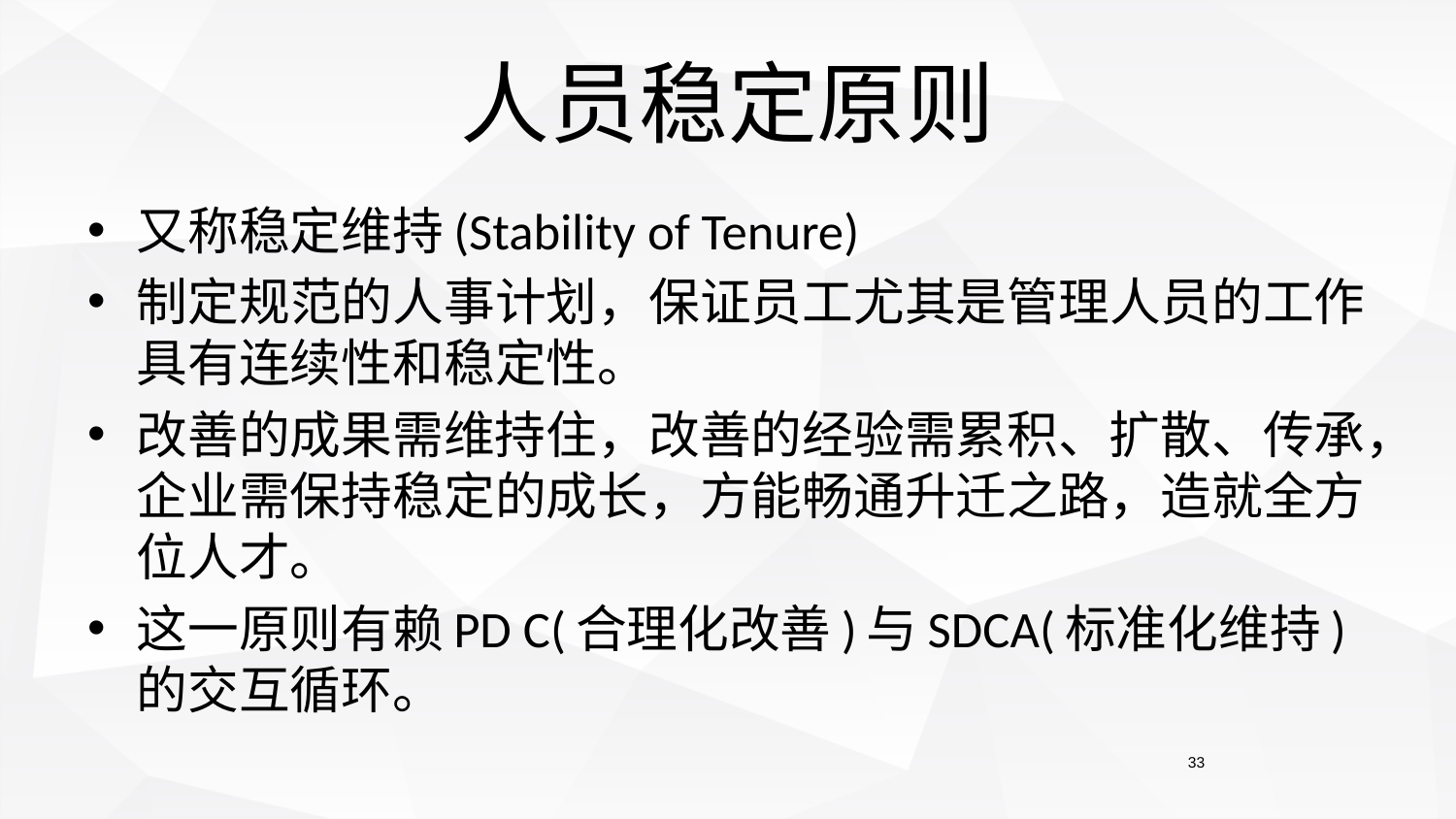

# 人员稳定原则
又称稳定维持(Stability of Tenure)
制定规范的人事计划，保证员工尤其是管理人员的工作具有连续性和稳定性。
改善的成果需维持住，改善的经验需累积、扩散、传承，企业需保持稳定的成长，方能畅通升迁之路，造就全方位人才。
这一原则有赖PD C(合理化改善)与SDCA(标准化维持)的交互循环。
33